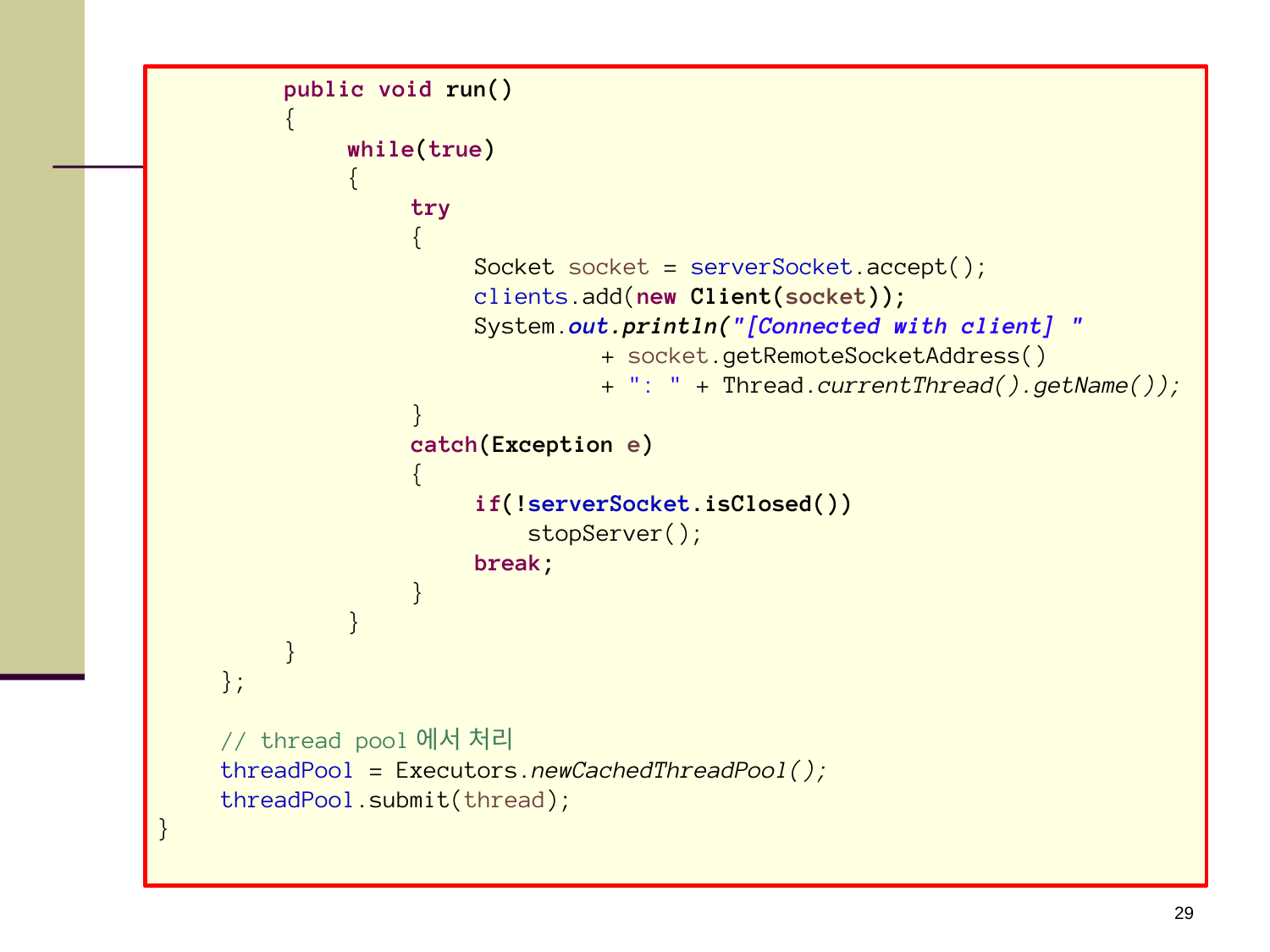

#
public void run()
{
while(true)
{
try
{
Socket socket = serverSocket.accept();
clients.add(new Client(socket));
System.out.println("[Connected with client] "
	+ socket.getRemoteSocketAddress()
	+ ": " + Thread.currentThread().getName());
}
catch(Exception e)
{
if(!serverSocket.isClosed())
    stopServer();
break;
}
}
}
};

// thread pool에서 처리
threadPool = Executors.newCachedThreadPool();
threadPool.submit(thread);
}

29